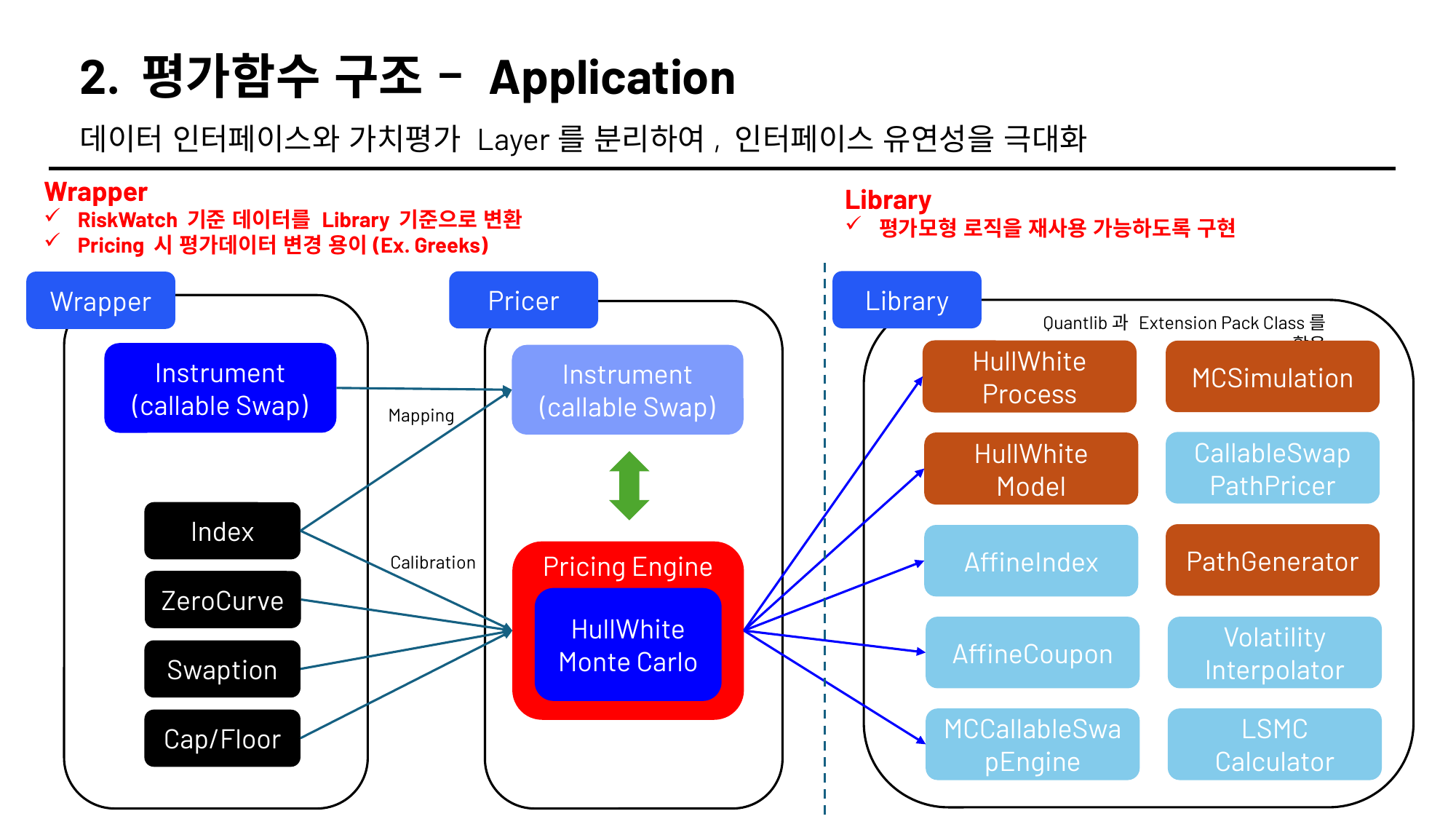

# 2. 평가함수 구조 – Application
데이터 인터페이스와 가치평가 Layer를 분리하여, 인터페이스 유연성을 극대화
Wrapper
RiskWatch 기준 데이터를 Library 기준으로 변환
Pricing 시 평가데이터 변경 용이(Ex. Greeks)
Library
평가모형 로직을 재사용 가능하도록 구현
Library
Pricer
Wrapper

Quantlib과 Extension Pack Class를 활용
HullWhite Process
MCSimulation
Instrument
(callable Swap)
Instrument
(callable Swap)
Mapping
CallableSwap
PathPricer
HullWhite Model

Index
PathGenerator
AffineIndex
Pricing Engine

Calibration
ZeroCurve
HullWhite
Monte Carlo
Volatility Interpolator
AffineCoupon
Swaption
MCCallableSwapEngine
LSMC
Calculator
Cap/Floor